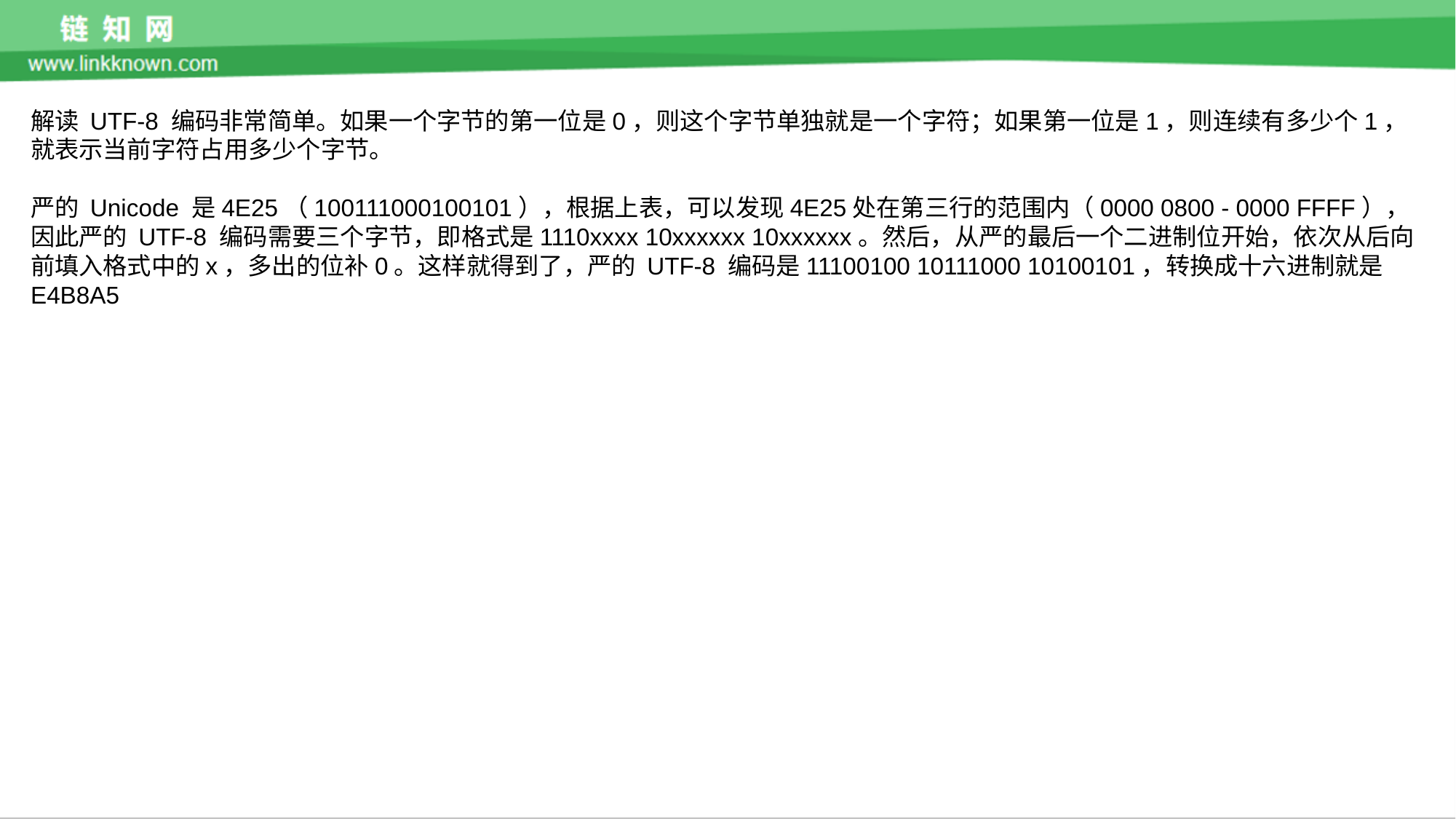

解读 UTF-8 编码非常简单。如果一个字节的第一位是0，则这个字节单独就是一个字符；如果第一位是1，则连续有多少个1，就表示当前字符占用多少个字节。

严的 Unicode 是4E25（100111000100101），根据上表，可以发现4E25处在第三行的范围内（0000 0800 - 0000 FFFF），因此严的 UTF-8 编码需要三个字节，即格式是1110xxxx 10xxxxxx 10xxxxxx。然后，从严的最后一个二进制位开始，依次从后向前填入格式中的x，多出的位补0。这样就得到了，严的 UTF-8 编码是11100100 10111000 10100101，转换成十六进制就是E4B8A5